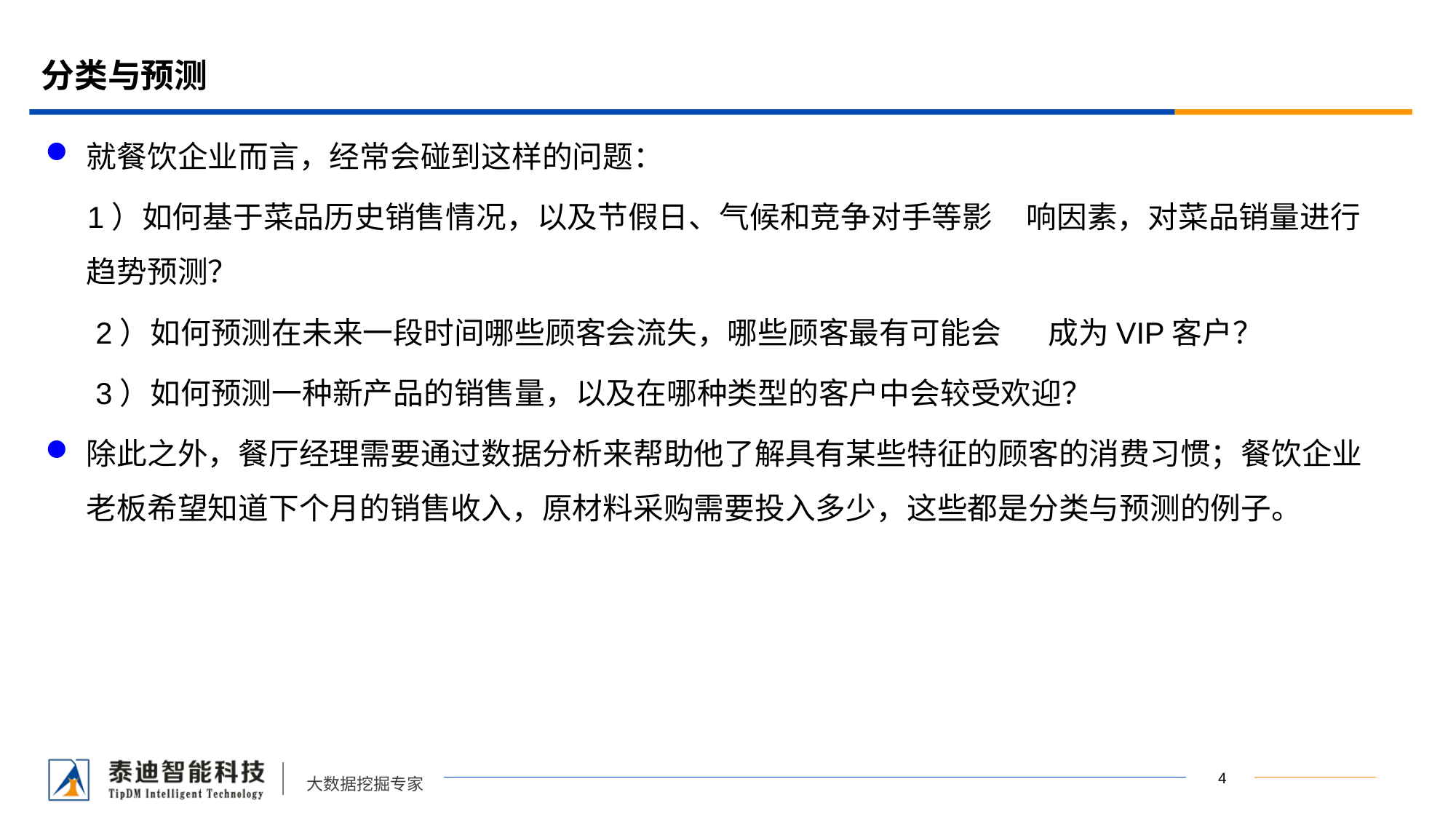

# 分类与预测
就餐饮企业而言，经常会碰到这样的问题：
     1）如何基于菜品历史销售情况，以及节假日、气候和竞争对手等影     响因素，对菜品销量进行趋势预测？
      2）如何预测在未来一段时间哪些顾客会流失，哪些顾客最有可能会       成为VIP客户？
      3）如何预测一种新产品的销售量，以及在哪种类型的客户中会较受欢迎？
除此之外，餐厅经理需要通过数据分析来帮助他了解具有某些特征的顾客的消费习惯；餐饮企业老板希望知道下个月的销售收入，原材料采购需要投入多少，这些都是分类与预测的例子。